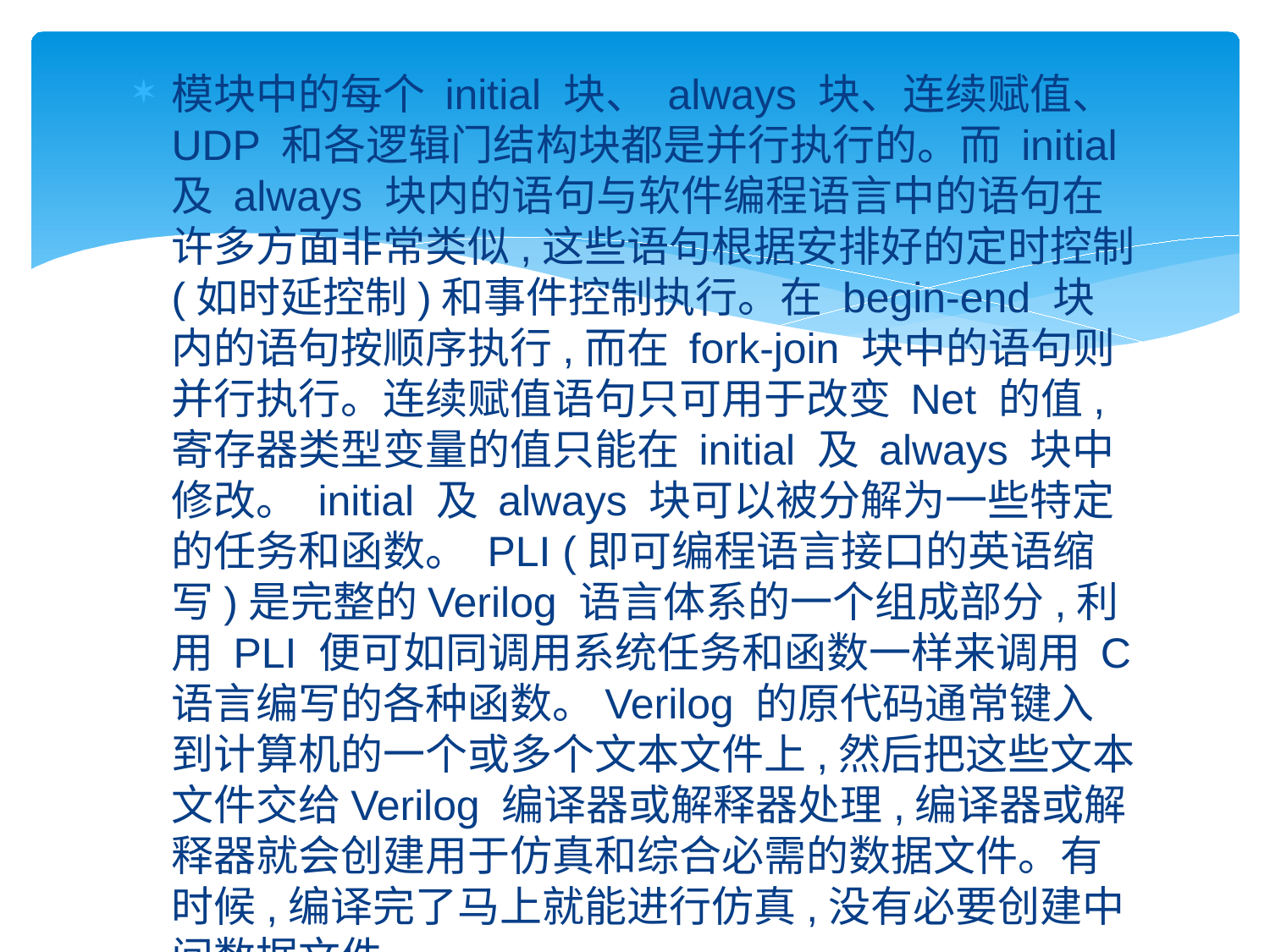

#
模块中的每个 initial 块、 always 块、连续赋值、 UDP 和各逻辑门结构块都是并行执行的。而 initial 及 always 块内的语句与软件编程语言中的语句在许多方面非常类似,这些语句根据安排好的定时控制(如时延控制)和事件控制执行。在 begin-end 块内的语句按顺序执行,而在 fork-join 块中的语句则并行执行。连续赋值语句只可用于改变 Net 的值,寄存器类型变量的值只能在 initial 及 always 块中修改。 initial 及 always 块可以被分解为一些特定的任务和函数。 PLI (即可编程语言接口的英语缩写)是完整的Verilog 语言体系的一个组成部分,利用 PLI 便可如同调用系统任务和函数一样来调用 C 语言编写的各种函数。Verilog 的原代码通常键入到计算机的一个或多个文本文件上,然后把这些文本文件交给Verilog 编译器或解释器处理,编译器或解释器就会创建用于仿真和综合必需的数据文件。有时候,编译完了马上就能进行仿真,没有必要创建中间数据文件。